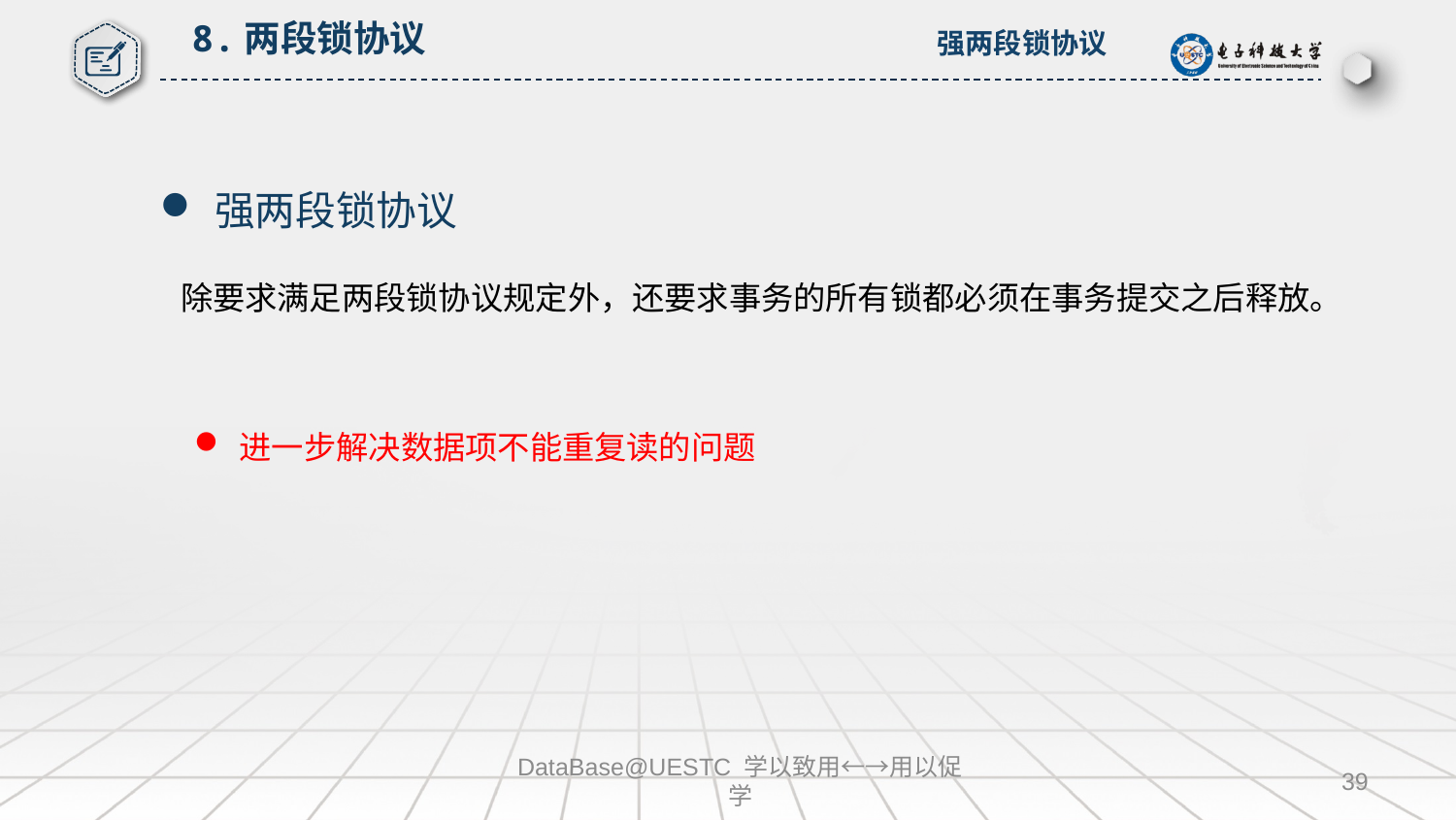

8.两段锁协议
强两段锁协议
强两段锁协议

   除要求满足两段锁协议规定外，还要求事务的所有锁都必须在事务提交之后释放。
进一步解决数据项不能重复读的问题
DataBase@UESTC 学以致用←→用以促学
39